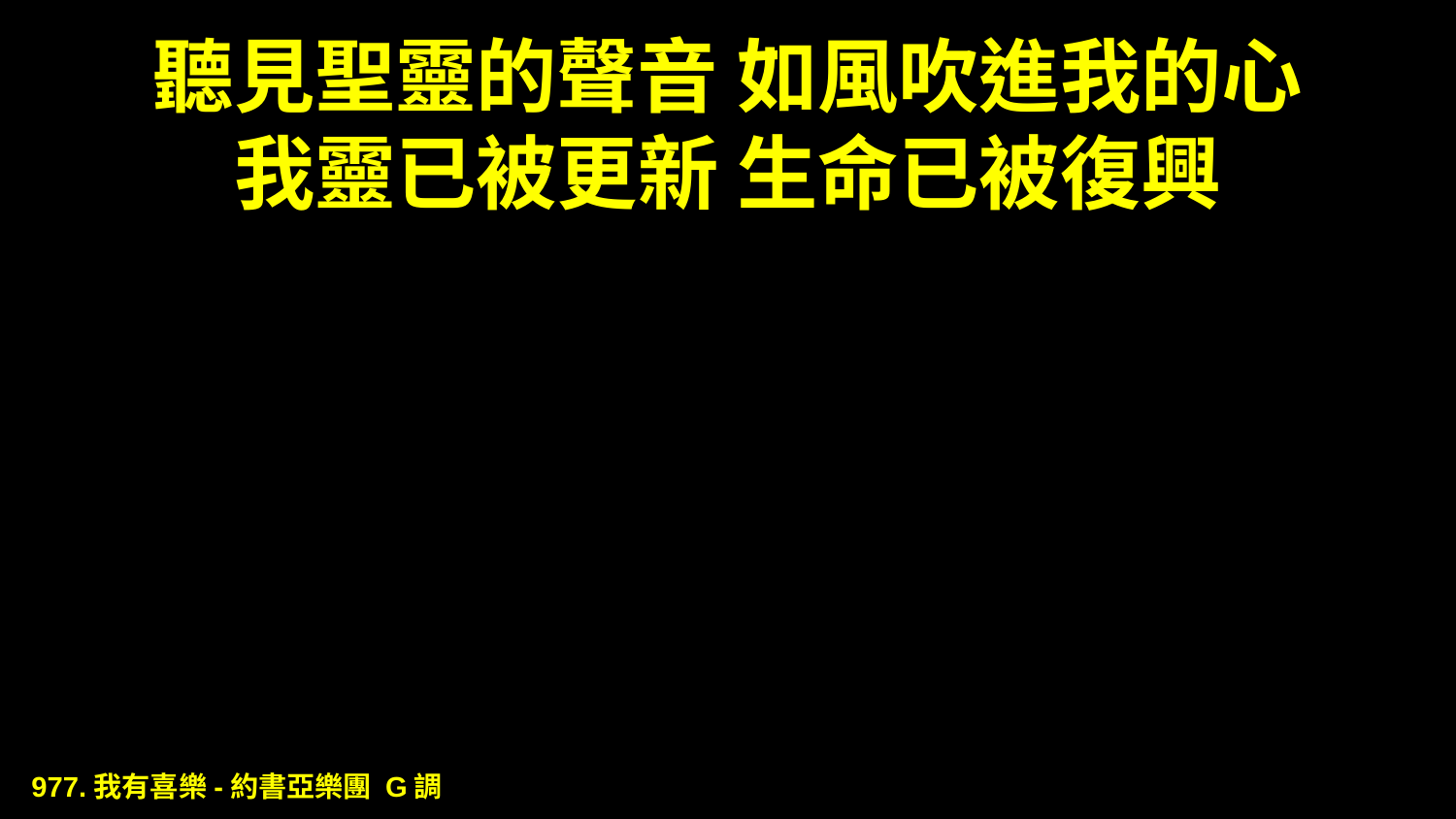

# 聽見聖靈的聲音 如風吹進我的心 我靈已被更新 生命已被復興
977.我有喜樂-約書亞樂團 G調